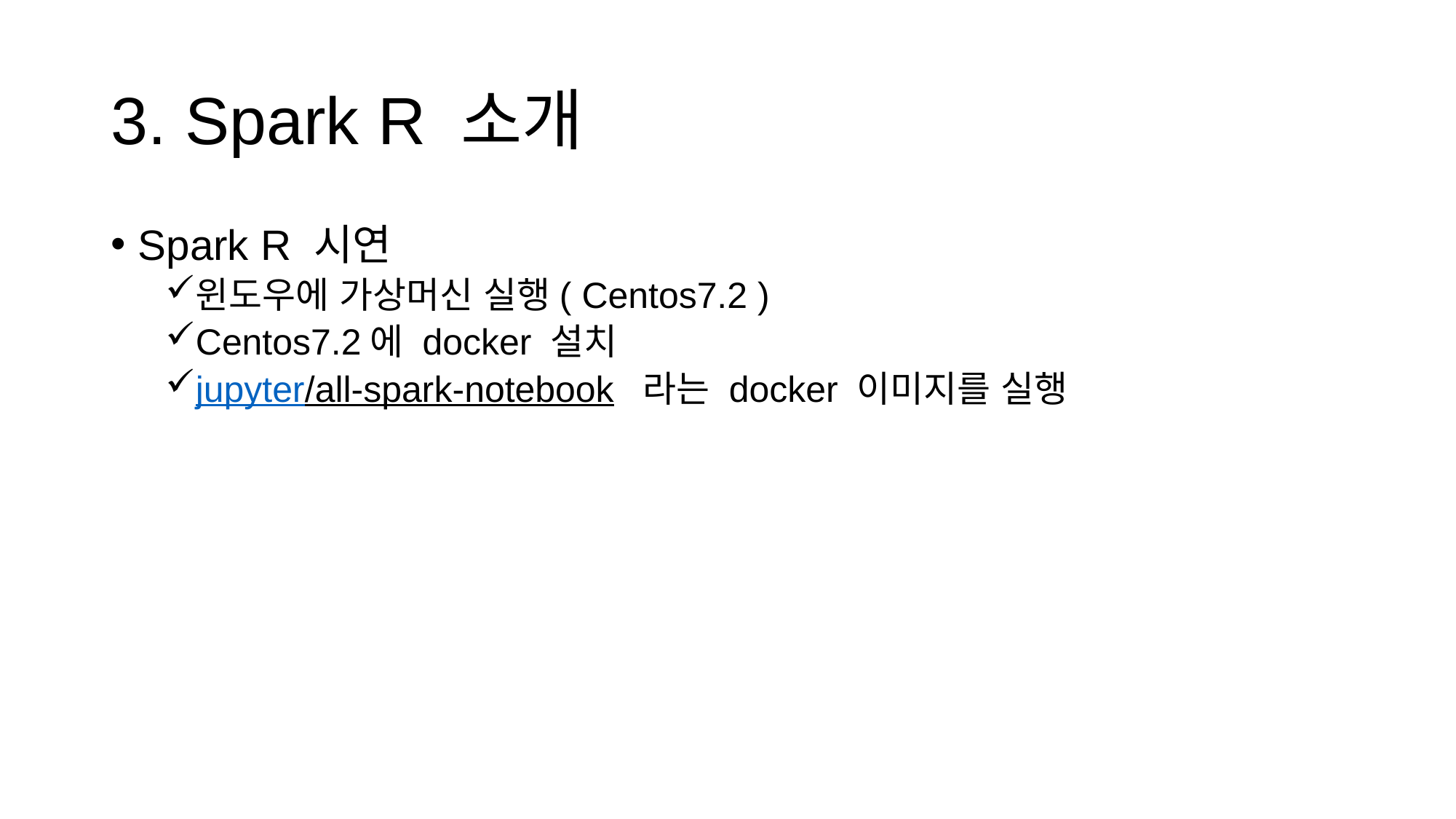

# 3. Spark R 소개
Spark R 시연
윈도우에 가상머신 실행( Centos7.2 )
Centos7.2에 docker 설치
jupyter/all-spark-notebook  라는 docker 이미지를 실행